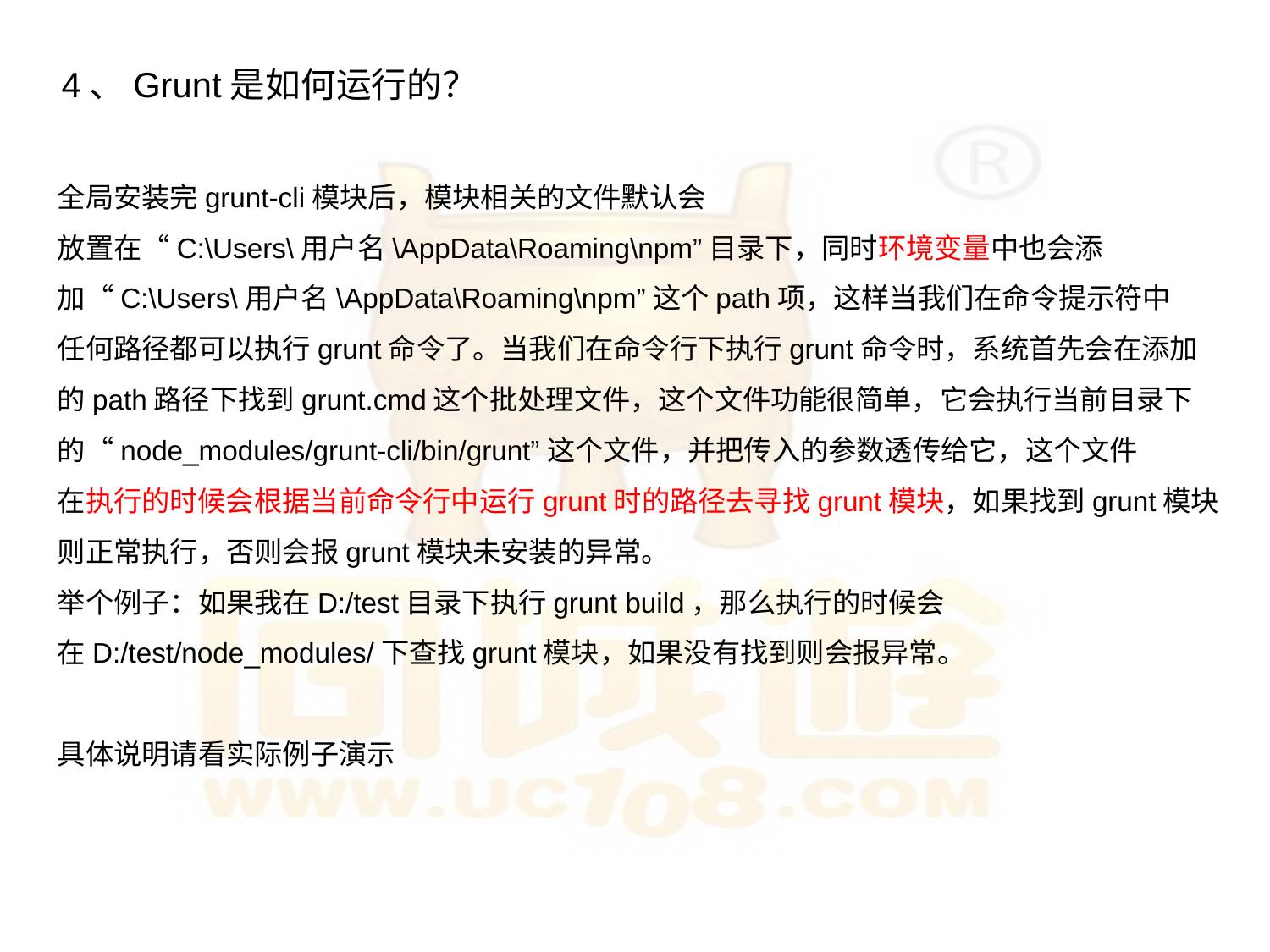

4、Grunt是如何运行的？
全局安装完grunt-cli模块后，模块相关的文件默认会
放置在“C:\Users\用户名\AppData\Roaming\npm”目录下，同时环境变量中也会添
加“C:\Users\用户名\AppData\Roaming\npm”这个path项，这样当我们在命令提示符中
任何路径都可以执行grunt命令了。当我们在命令行下执行grunt命令时，系统首先会在添加
的path路径下找到grunt.cmd这个批处理文件，这个文件功能很简单，它会执行当前目录下
的“node_modules/grunt-cli/bin/grunt”这个文件，并把传入的参数透传给它，这个文件
在执行的时候会根据当前命令行中运行grunt时的路径去寻找grunt模块，如果找到grunt模块
则正常执行，否则会报grunt模块未安装的异常。
举个例子：如果我在D:/test目录下执行grunt build，那么执行的时候会
在D:/test/node_modules/下查找grunt模块，如果没有找到则会报异常。

具体说明请看实际例子演示